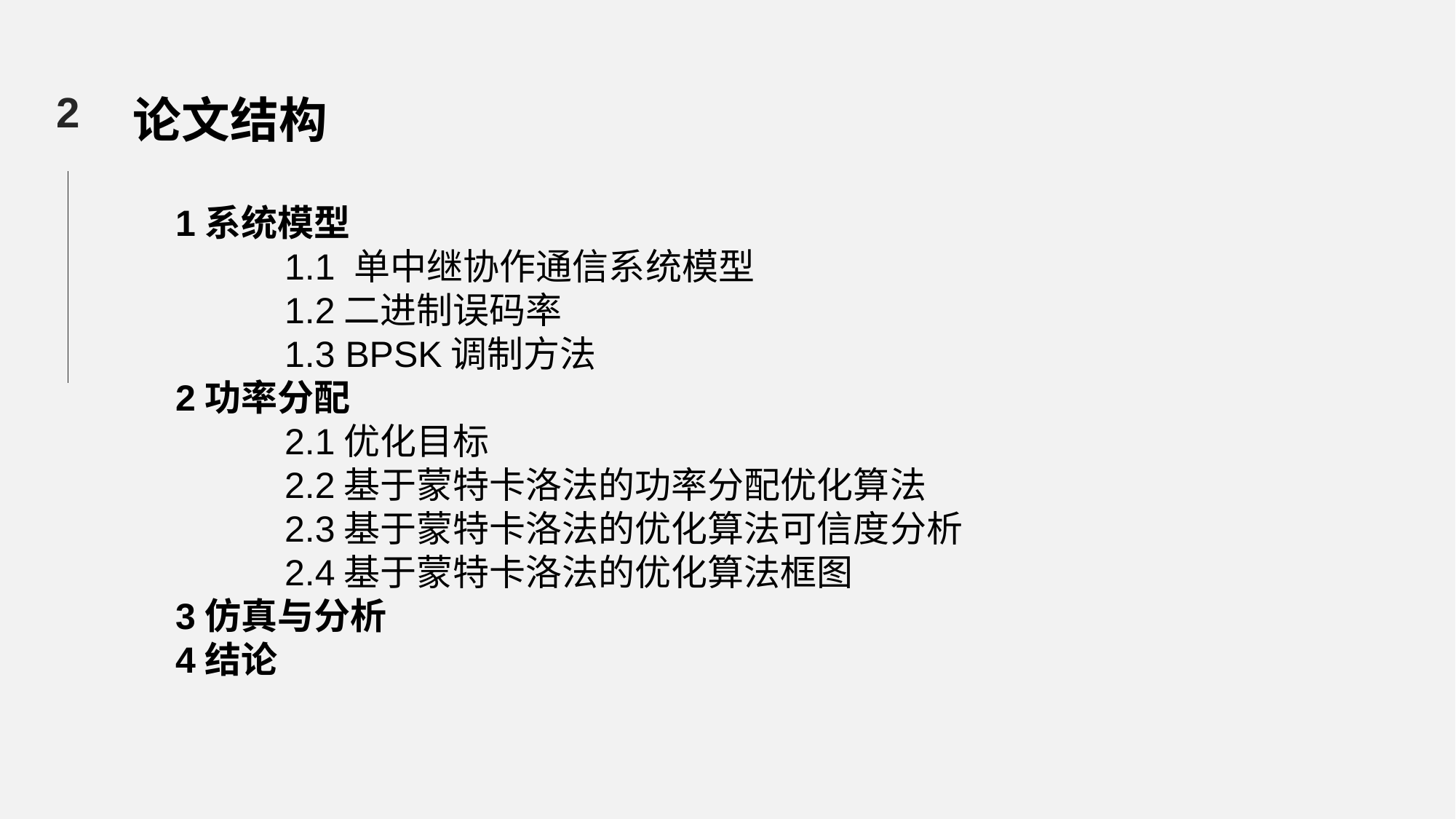

2
论文结构
1系统模型
	1.1 单中继协作通信系统模型
	1.2二进制误码率
	1.3 BPSK调制方法
2功率分配
	2.1优化目标
	2.2基于蒙特卡洛法的功率分配优化算法
	2.3基于蒙特卡洛法的优化算法可信度分析
	2.4基于蒙特卡洛法的优化算法框图
3仿真与分析
4结论